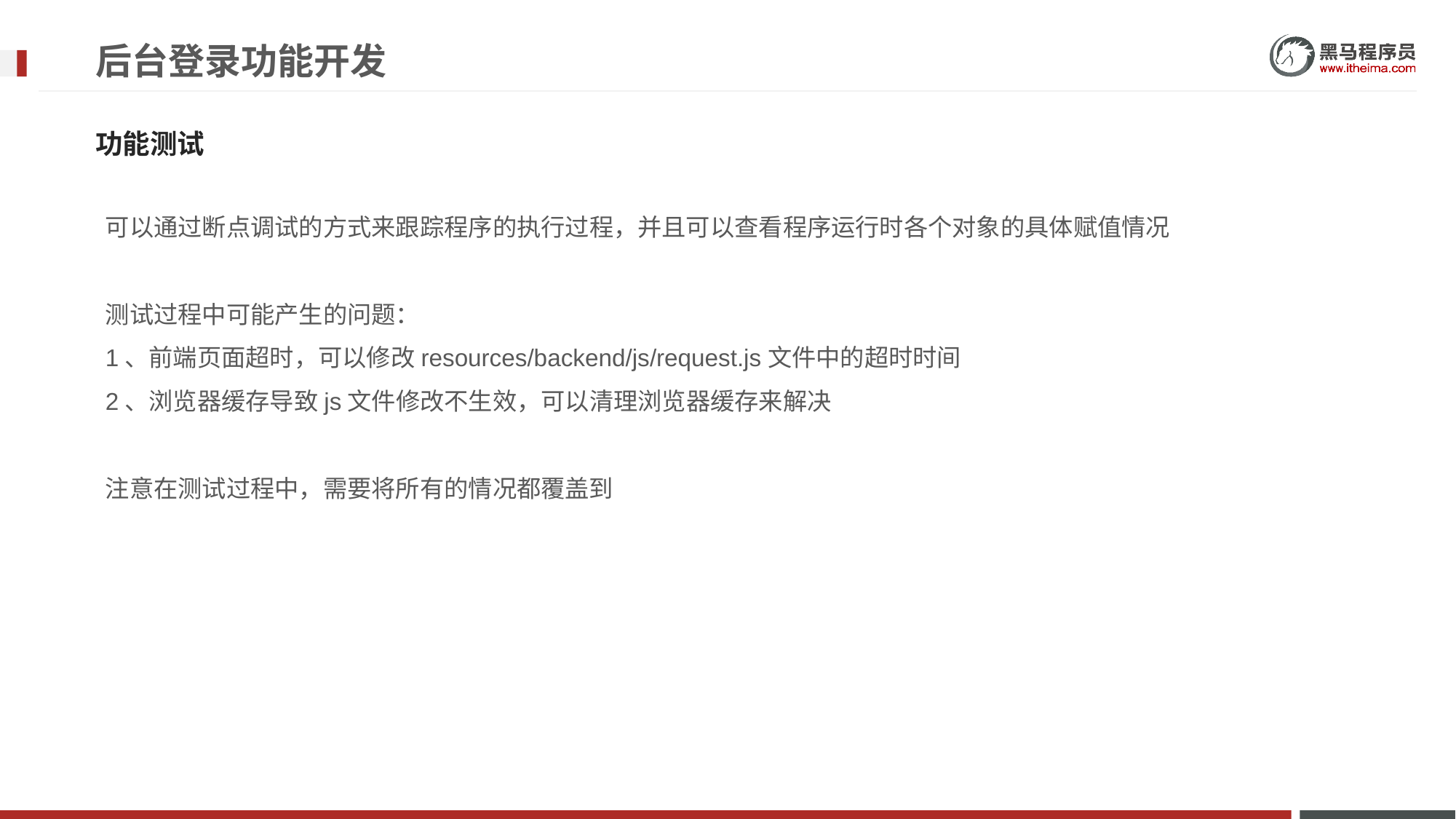

# 后台登录功能开发
功能测试
可以通过断点调试的方式来跟踪程序的执行过程，并且可以查看程序运行时各个对象的具体赋值情况

测试过程中可能产生的问题：
1、前端页面超时，可以修改resources/backend/js/request.js文件中的超时时间
2、浏览器缓存导致js文件修改不生效，可以清理浏览器缓存来解决

注意在测试过程中，需要将所有的情况都覆盖到